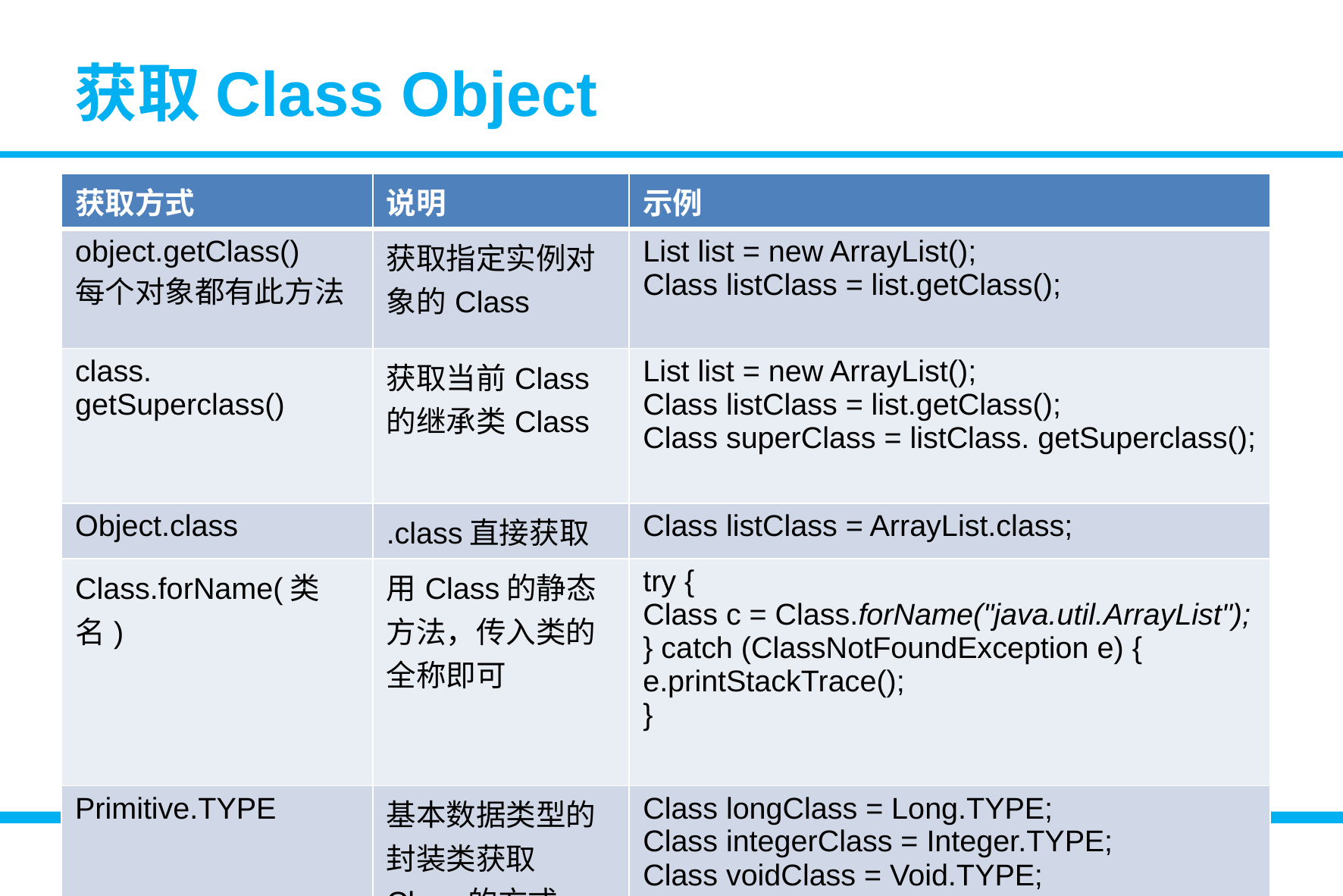

# 获取Class Object
| 获取方式 | 说明 | 示例 |
| --- | --- | --- |
| object.getClass() 每个对象都有此方法 | 获取指定实例对象的Class | List list = new ArrayList(); Class listClass = list.getClass(); |
| class. getSuperclass() | 获取当前Class的继承类Class | List list = new ArrayList(); Class listClass = list.getClass(); Class superClass = listClass. getSuperclass(); |
| Object.class | .class直接获取 | Class listClass = ArrayList.class; |
| Class.forName(类名) | 用Class的静态方法，传入类的全称即可 | try { Class c = Class.forName("java.util.ArrayList"); } catch (ClassNotFoundException e) { e.printStackTrace(); } |
| Primitive.TYPE | 基本数据类型的封装类获取Class的方式 | Class longClass = Long.TYPE; Class integerClass = Integer.TYPE; Class voidClass = Void.TYPE; |